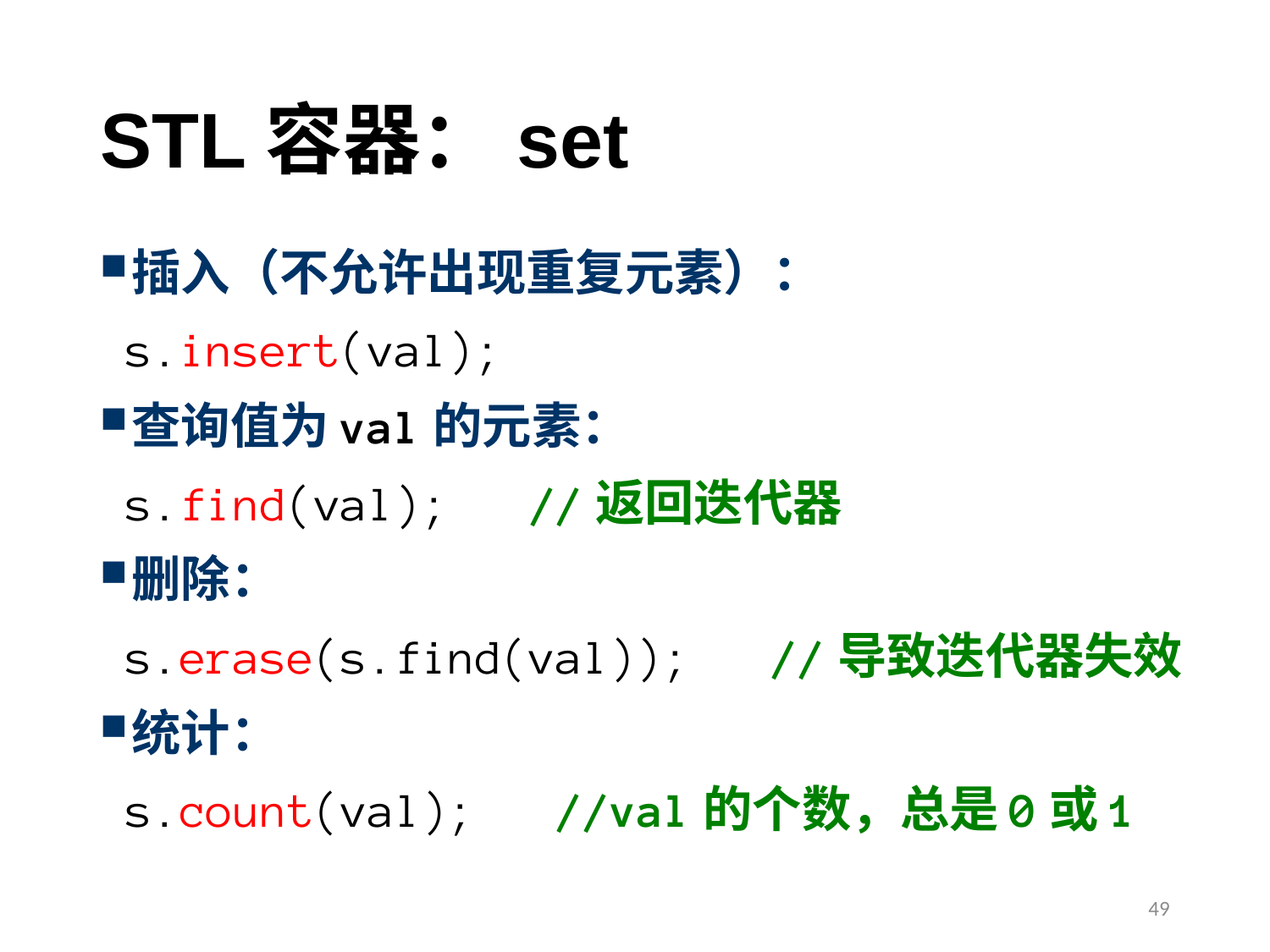

# STL容器：set
插入（不允许出现重复元素）：
 s.insert(val);
查询值为val的元素：
 s.find(val);   //返回迭代器
删除：
 s.erase(s.find(val));   //导致迭代器失效
统计：
 s.count(val);   //val的个数，总是0或1

49